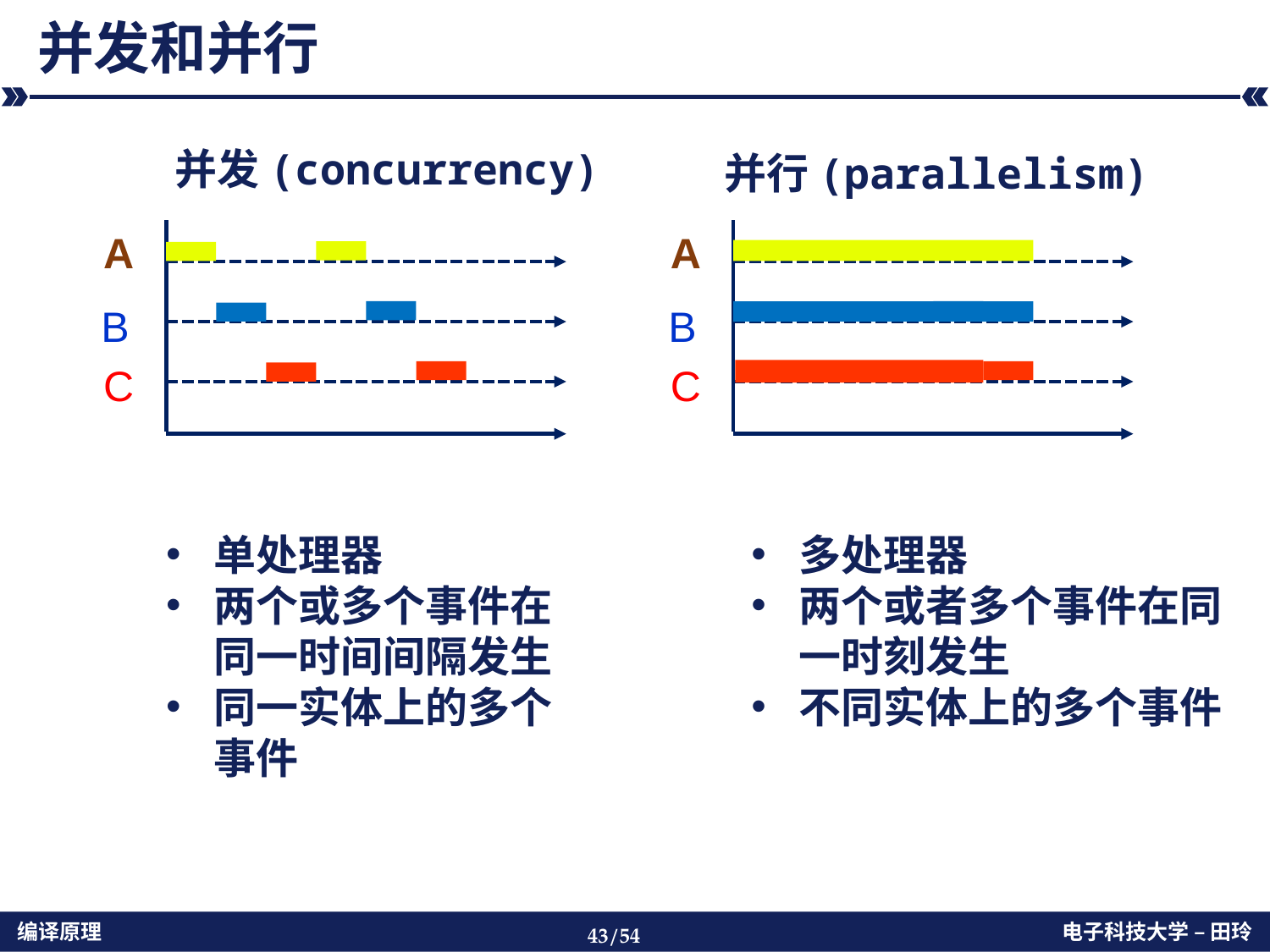

# 并发和并行
并发(concurrency)
并行(parallelism)
A

B

C

A

B

C

单处理器
两个或多个事件在同一时间间隔发生
同一实体上的多个事件
多处理器
两个或者多个事件在同一时刻发生
不同实体上的多个事件